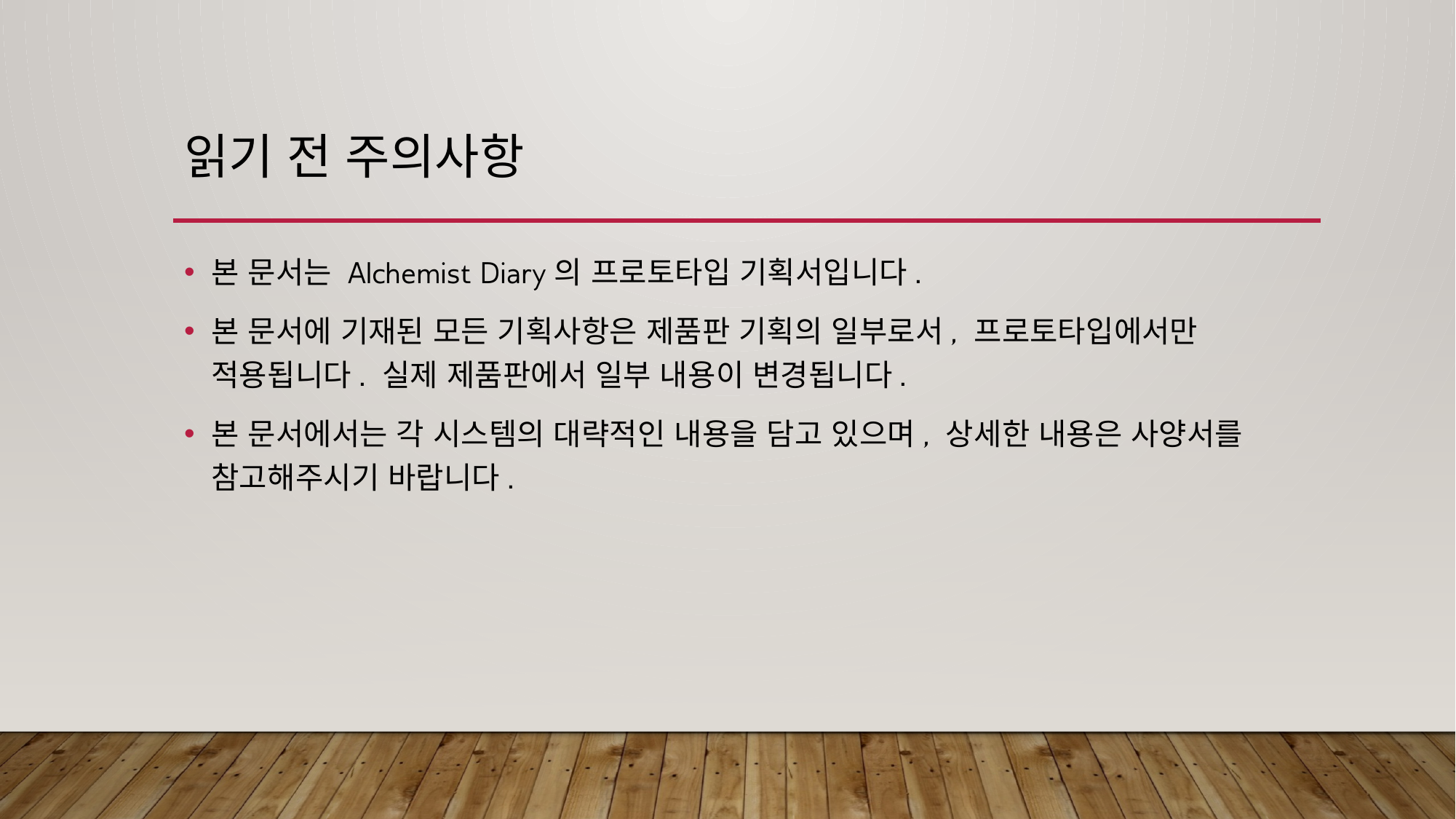

# 읽기 전 주의사항
본 문서는 Alchemist Diary의 프로토타입 기획서입니다.
본 문서에 기재된 모든 기획사항은 제품판 기획의 일부로서, 프로토타입에서만 적용됩니다. 실제 제품판에서 일부 내용이 변경됩니다.
본 문서에서는 각 시스템의 대략적인 내용을 담고 있으며, 상세한 내용은 사양서를 참고해주시기 바랍니다.